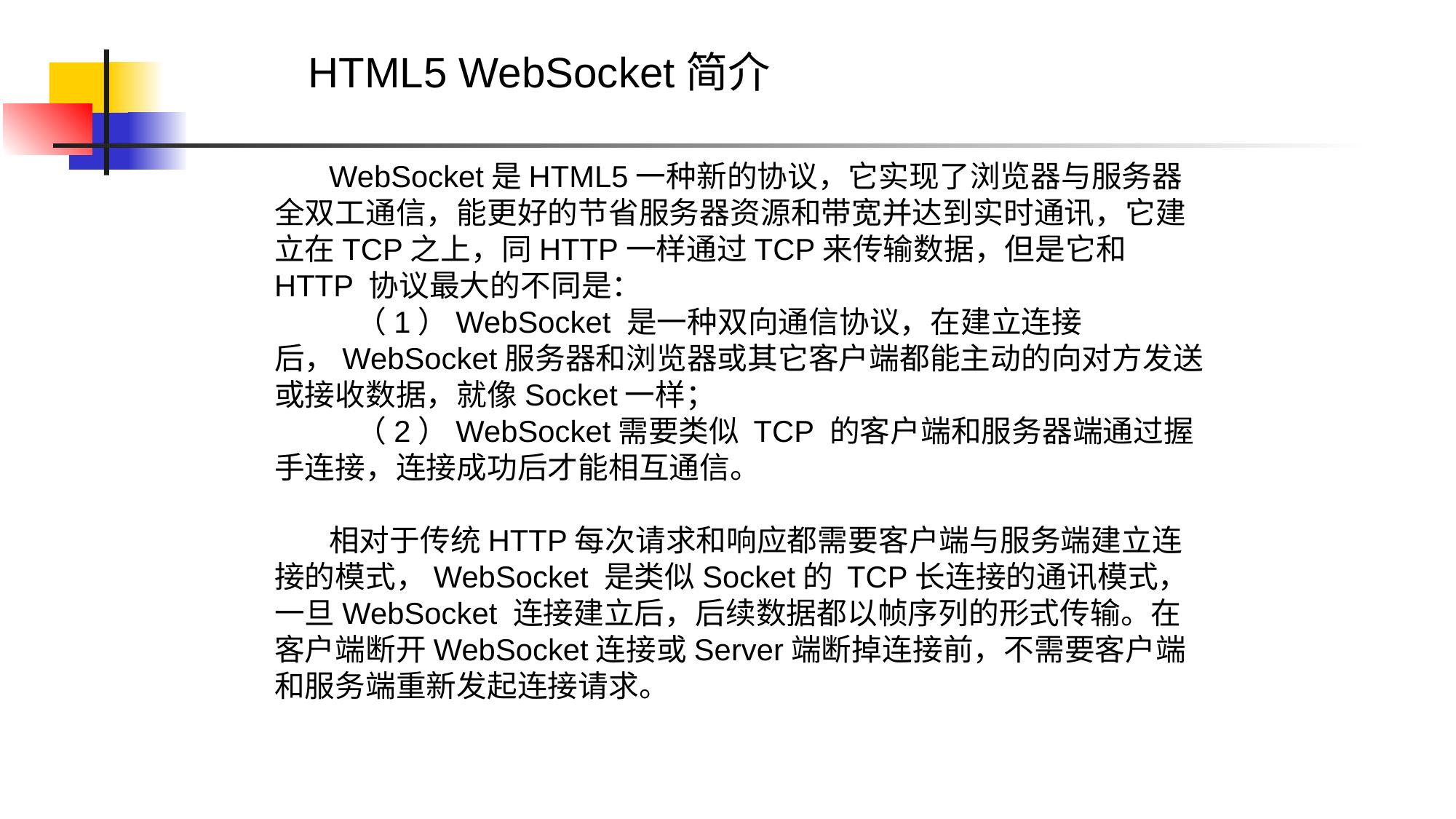

HTML5 WebSocket简介
WebSocket是HTML5一种新的协议，它实现了浏览器与服务器全双工通信，能更好的节省服务器资源和带宽并达到实时通讯，它建立在TCP之上，同HTTP一样通过TCP来传输数据，但是它和 HTTP 协议最大的不同是：
   （1）WebSocket 是一种双向通信协议，在建立连接后，WebSocket服务器和浏览器或其它客户端都能主动的向对方发送或接收数据，就像Socket一样；
   （2）WebSocket需要类似 TCP 的客户端和服务器端通过握手连接，连接成功后才能相互通信。

相对于传统HTTP每次请求和响应都需要客户端与服务端建立连接的模式，WebSocket 是类似Socket的 TCP长连接的通讯模式，一旦WebSocket 连接建立后，后续数据都以帧序列的形式传输。在客户端断开WebSocket连接或Server端断掉连接前，不需要客户端和服务端重新发起连接请求。